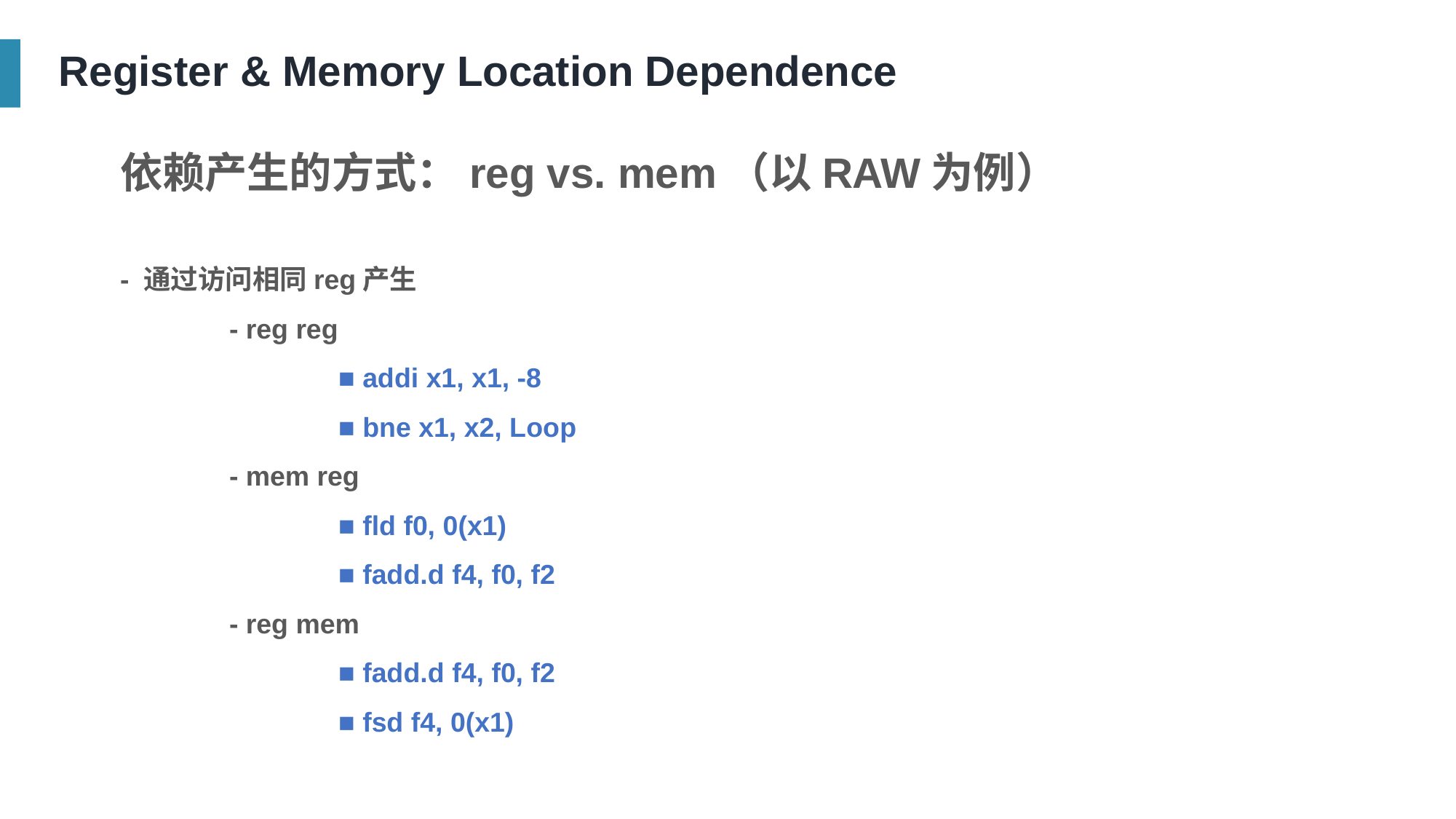

Register & Memory Location Dependence

依赖产生的方式：reg vs. mem（以RAW为例）

- 通过访问相同reg产生
	- reg reg
		■ addi x1, x1, -8
		■ bne x1, x2, Loop
	- mem reg
		■ fld f0, 0(x1)
		■ fadd.d f4, f0, f2
	- reg mem
		■ fadd.d f4, f0, f2
		■ fsd f4, 0(x1)